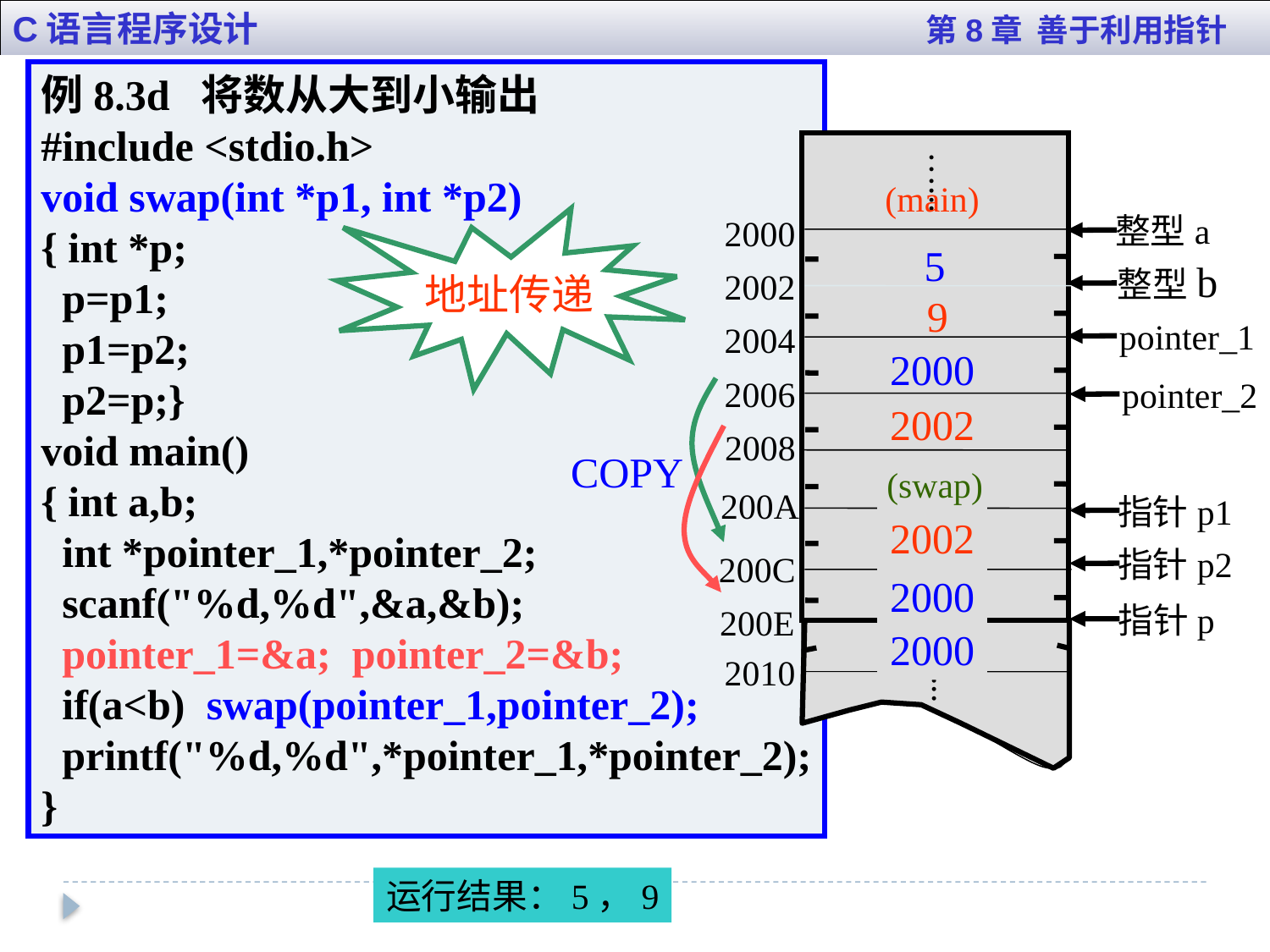

C语言程序设计                                                                                   第8章  善于利用指针
例8.3d  将数从大到小输出
#include <stdio.h>
void swap(int *p1, int *p2)
{ int *p;
  p=p1;
  p1=p2;
  p2=p;}
void main()
{ int a,b;
  int *pointer_1,*pointer_2;
  scanf("%d,%d",&a,&b);
  pointer_1=&a;  pointer_2=&b;
  if(a<b)  swap(pointer_1,pointer_2);
  printf("%d,%d",*pointer_1,*pointer_2);
}

…...
2000

2002

2004

2006

2008

200A

200C

200E

2010

...
(main)
整型a

  整型b

pointer_1

pointer_2

地址传递
5
9
2000

2000
2002

2002
COPY
(swap)
指针p1

指针p2

指针p

****
2002
2000
2000
运行结果：5，9